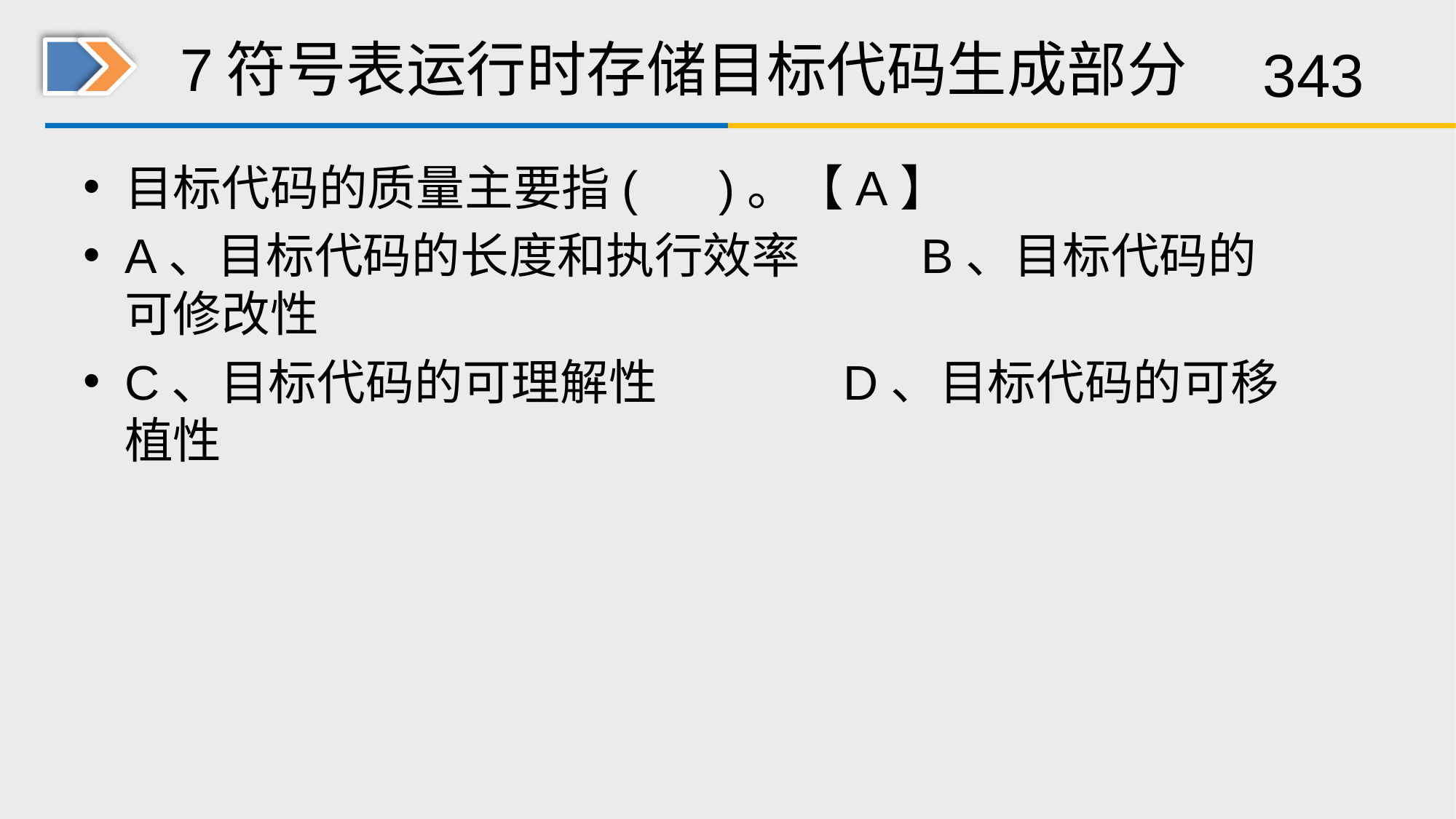

# 7符号表运行时存储目标代码生成部分
343
目标代码的质量主要指(      )。【A】
A、目标代码的长度和执行效率          B、目标代码的可修改性
C、目标代码的可理解性                D、目标代码的可移植性